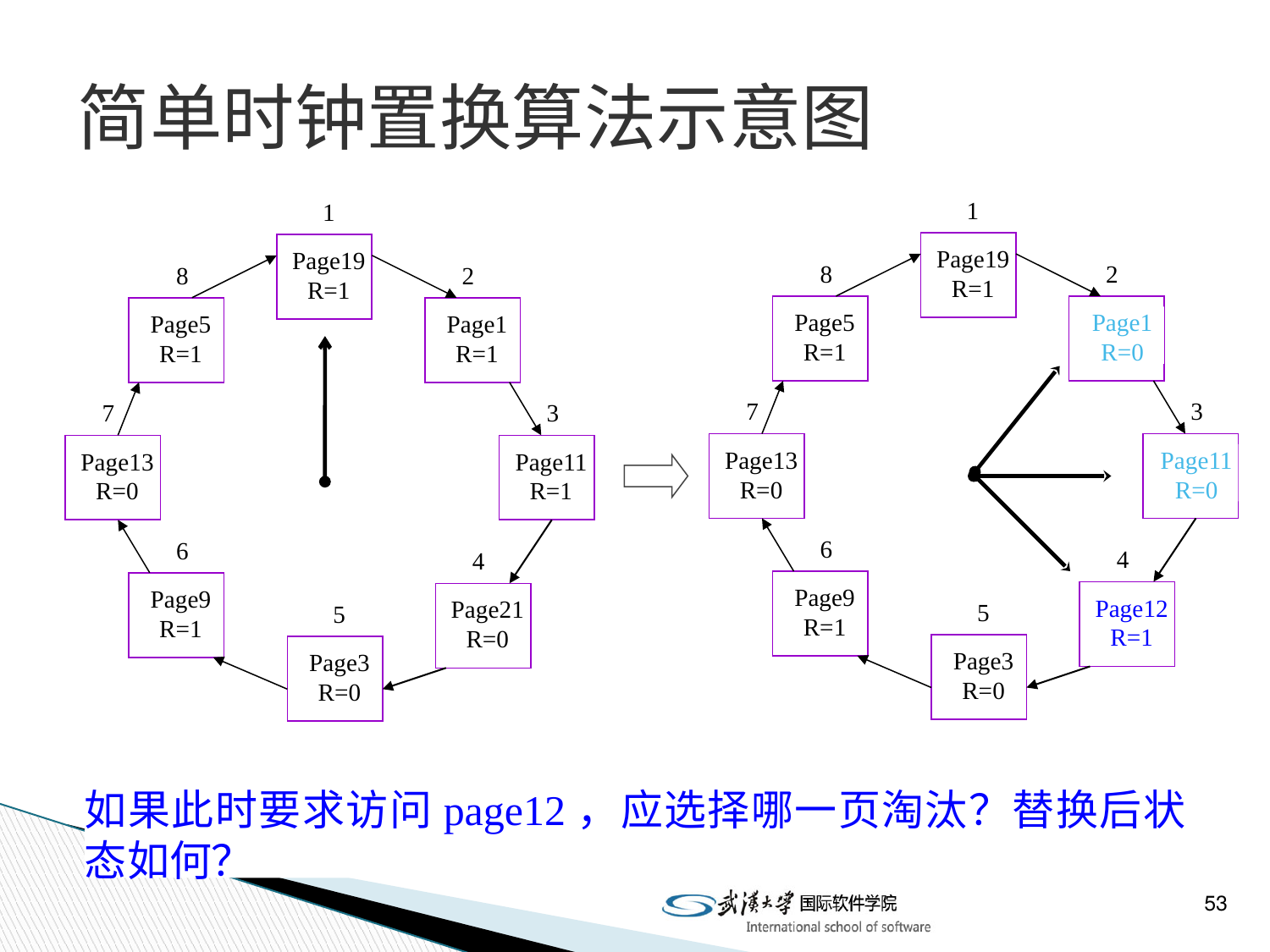

# 简单时钟置换算法示意图
1

Page19
R=1

8
2

Page5
R=1
Page1
R=1

7
3

Page13
R=0
Page11
R=1

6
4

Page9
R=1

Page21
R=0
5

Page3
R=0

1

Page19
R=1

8
2

Page1
R=0
Page5
R=1
Page1
R=1

7
3

Page11
R=0
Page13
R=0
Page11
R=1

6
4

Page9
R=1

Page12
R=1
Page21
R=0
5

Page3
R=0

如果此时要求访问page12，应选择哪一页淘汰？替换后状态如何？